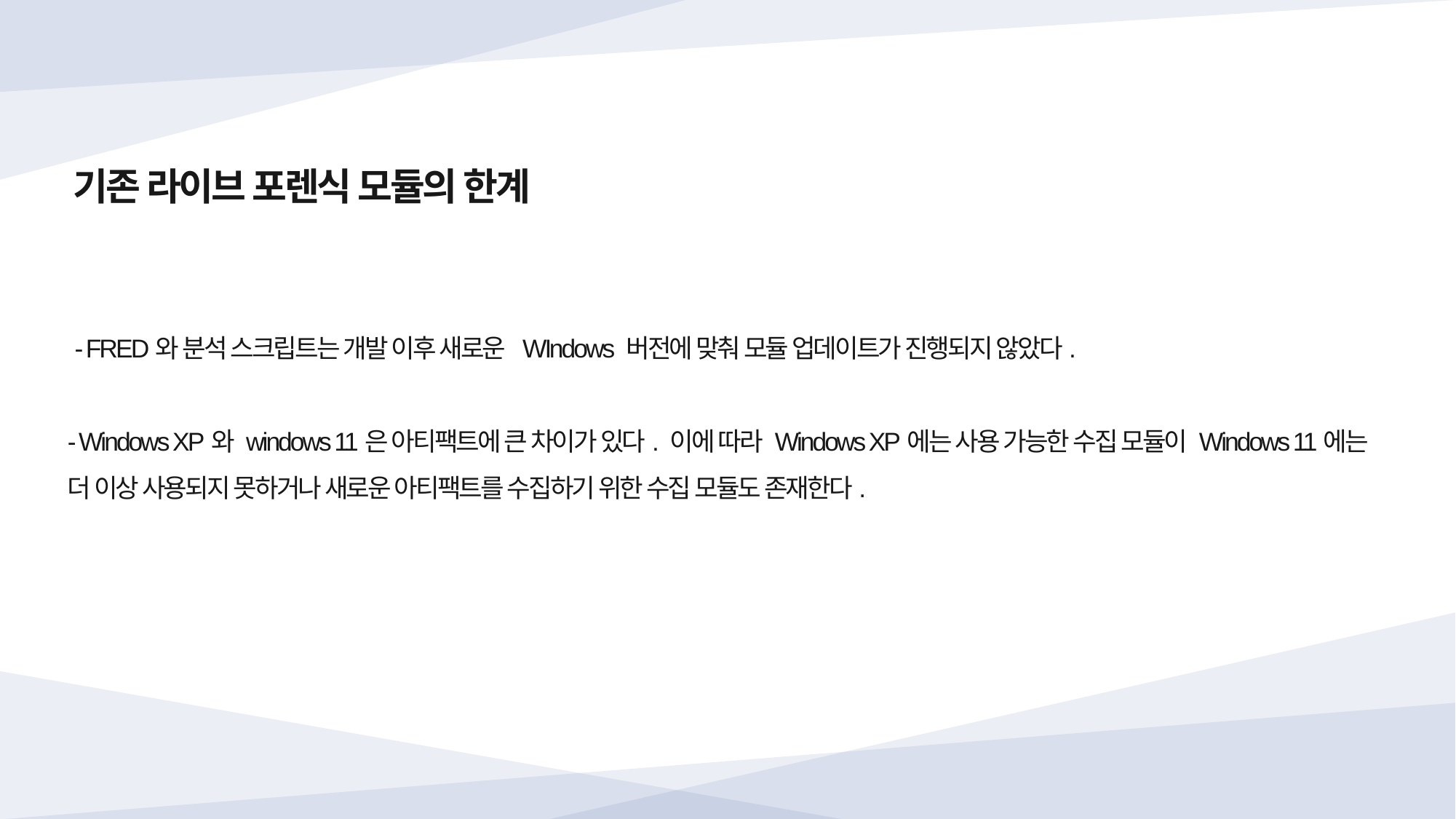

기존 라이브 포렌식 모듈의 한계
 - FRED와 분석 스크립트는 개발 이후 새로운  WIndows 버전에 맞춰 모듈 업데이트가 진행되지 않았다.

- Windows XP와 windows 11은 아티팩트에 큰 차이가 있다. 이에 따라 Windows XP에는 사용 가능한 수집 모듈이 Windows 11에는 더 이상 사용되지 못하거나 새로운 아티팩트를 수집하기 위한 수집 모듈도 존재한다.